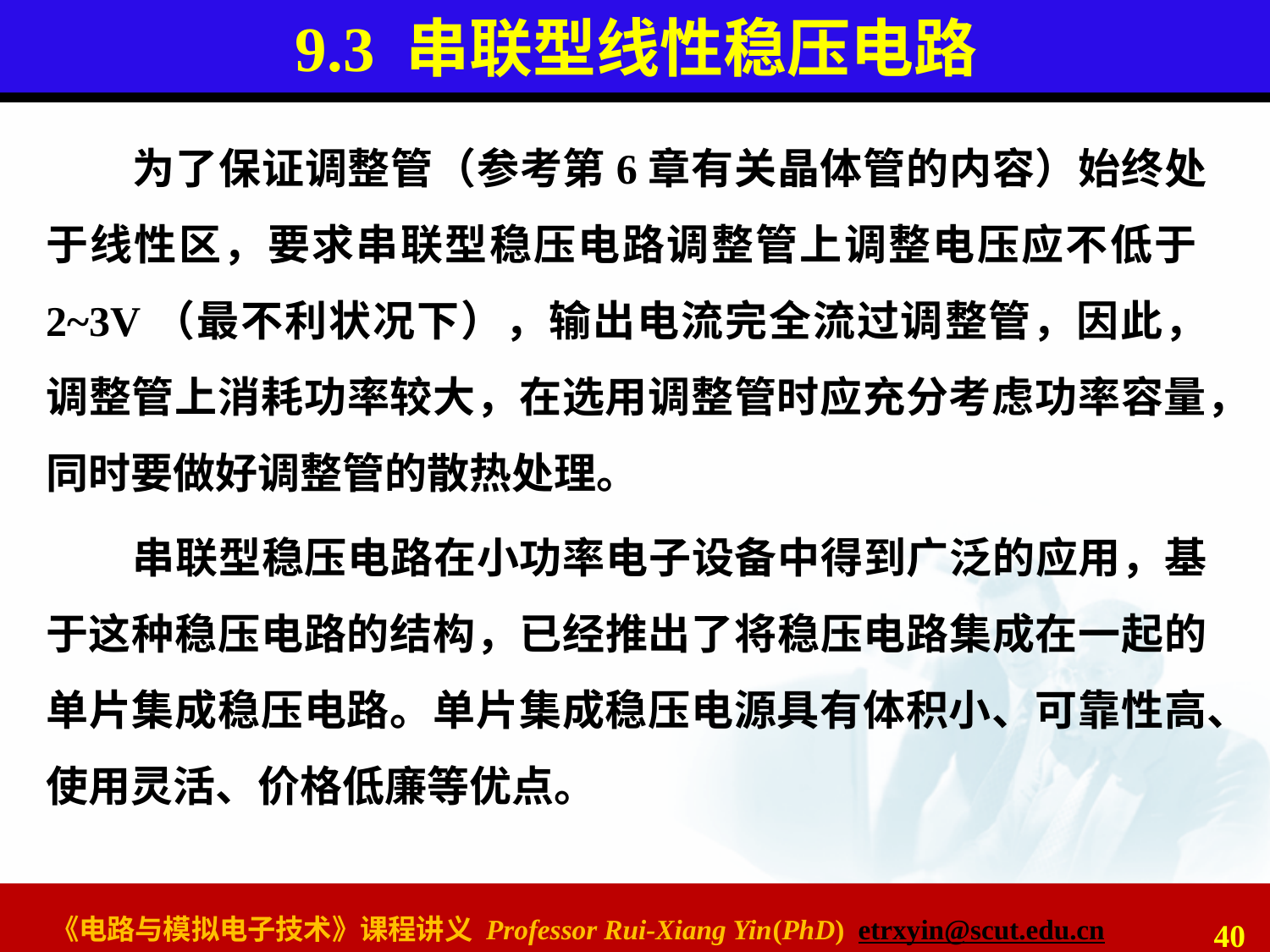

# 9.3 串联型线性稳压电路
为了保证调整管（参考第6章有关晶体管的内容）始终处于线性区，要求串联型稳压电路调整管上调整电压应不低于2~3V（最不利状况下），输出电流完全流过调整管，因此，调整管上消耗功率较大，在选用调整管时应充分考虑功率容量，同时要做好调整管的散热处理。
串联型稳压电路在小功率电子设备中得到广泛的应用，基于这种稳压电路的结构，已经推出了将稳压电路集成在一起的单片集成稳压电路。单片集成稳压电源具有体积小、可靠性高、使用灵活、价格低廉等优点。
40